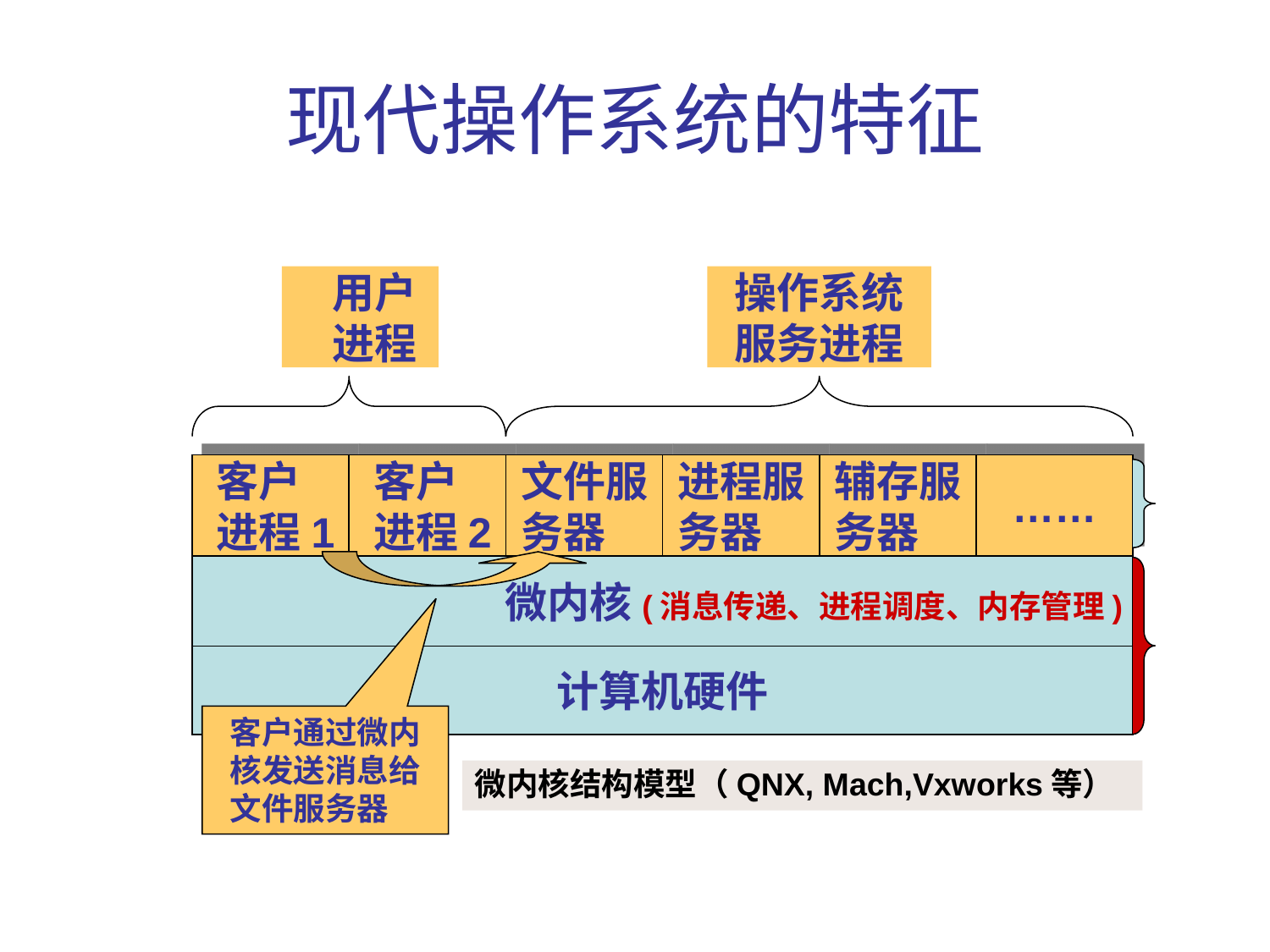

现代操作系统的特征

 用户
 进程
操作系统服务进程
客户
进程1
客户
进程2
文件服务器
进程服务器
辅存服务器
……

                           微内核(消息传递、进程调度、内存管理)

计算机硬件
客户通过微内核发送消息给文件服务器
微内核结构模型（QNX, Mach,Vxworks等）